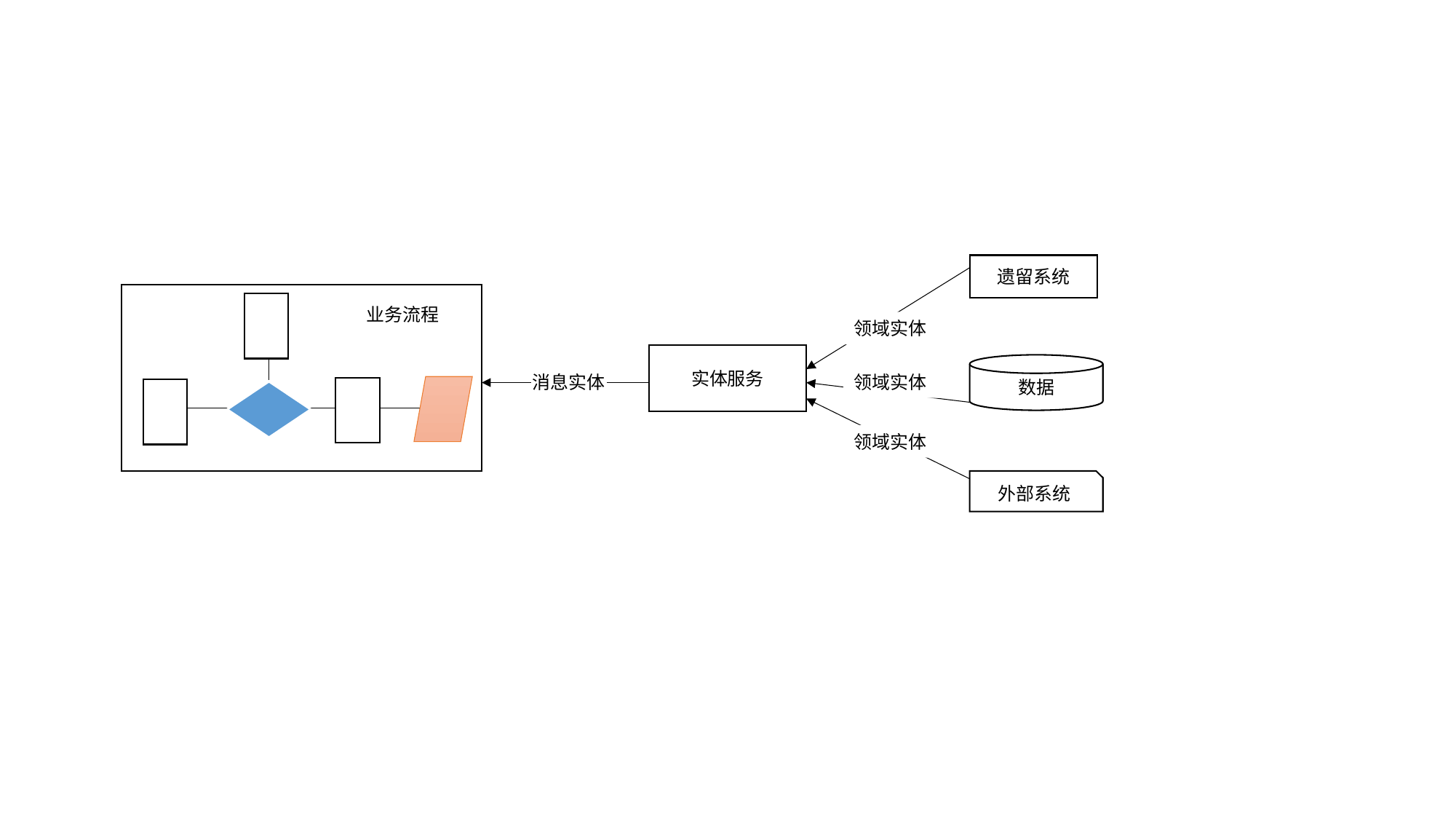

遗留系统

业务流程
领域实体
实体服务
数据
消息实体
领域实体

领域实体
外部系统